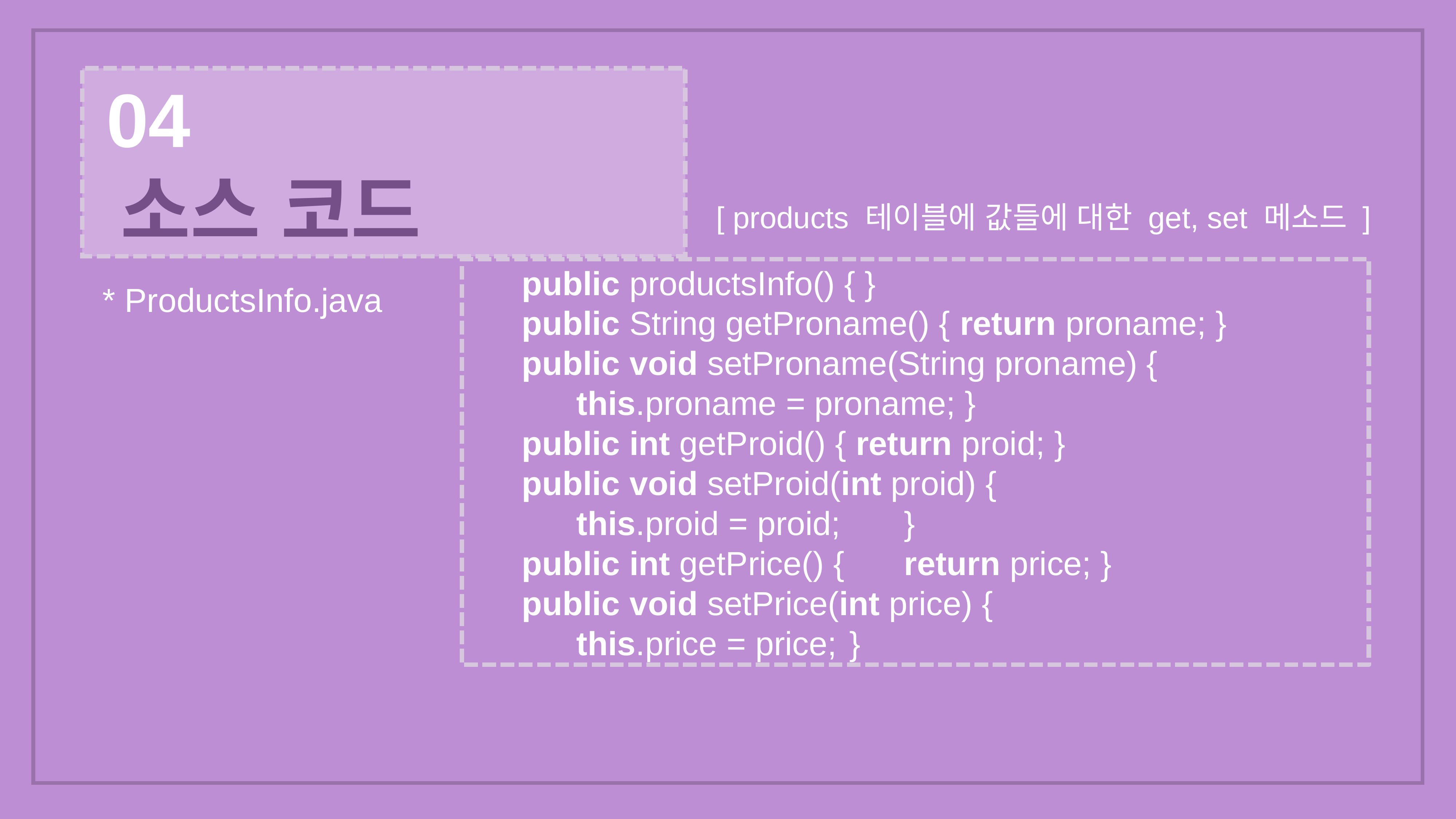

04
 소스 코드
[ products 테이블에 값들에 대한 get, set 메소드 ]
	public productsInfo() { }
	public String getProname() { return proname; }
	public void setProname(String proname) {
		this.proname = proname; }
	public int getProid() { return proid; }
	public void setProid(int proid) {
		this.proid = proid; 	}
	public int getPrice() { 	return price; }
	public void setPrice(int price) {
		this.price = price; 	}
* ProductsInfo.java